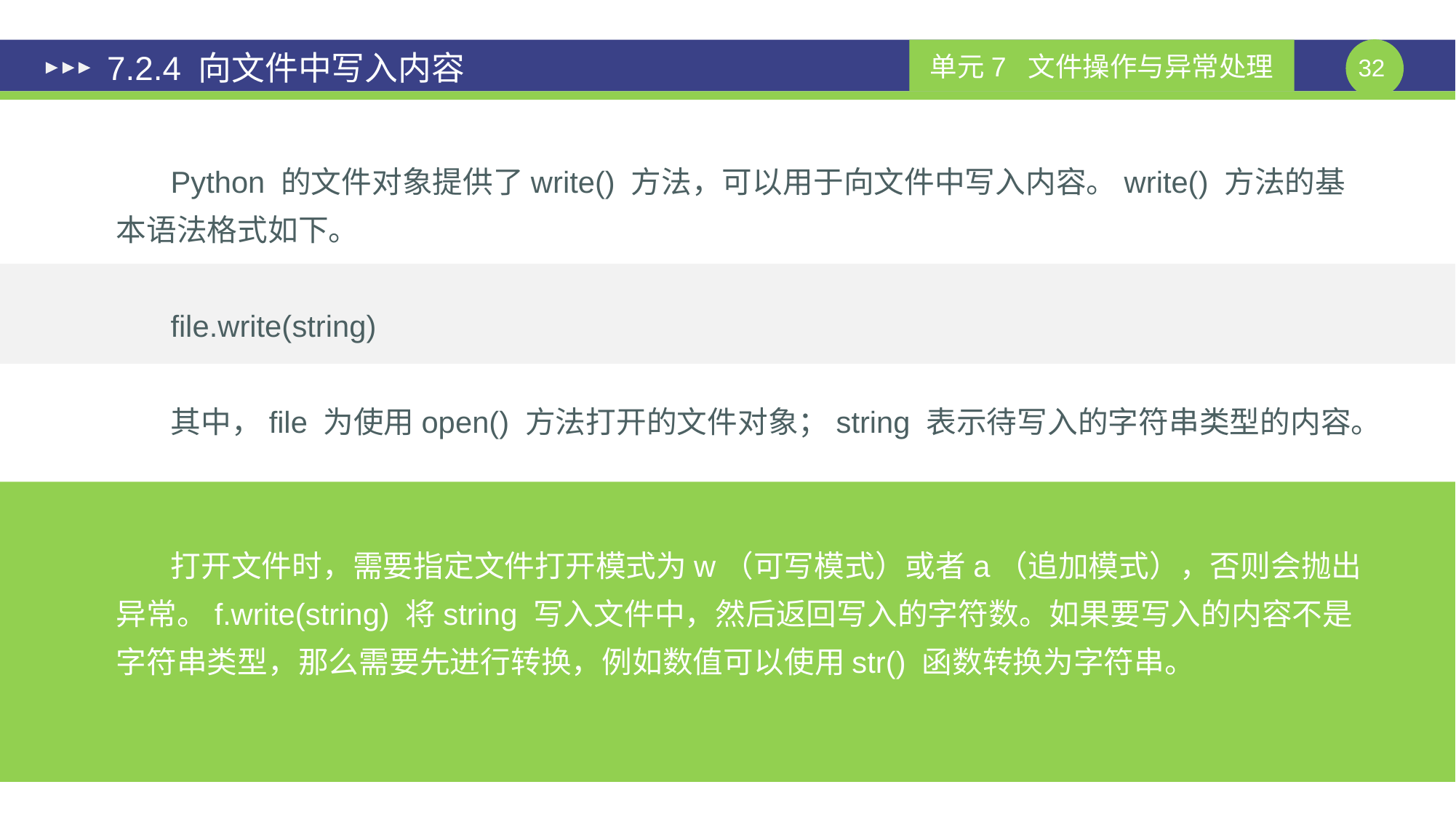

# 7.2.4 向文件中写入内容
Python 的文件对象提供了write() 方法，可以用于向文件中写入内容。write() 方法的基本语法格式如下。

file.write(string)

其中，file 为使用open() 方法打开的文件对象；string 表示待写入的字符串类型的内容。

打开文件时，需要指定文件打开模式为w（可写模式）或者a（追加模式），否则会抛出异常。f.write(string) 将string 写入文件中，然后返回写入的字符数。如果要写入的内容不是字符串类型，那么需要先进行转换，例如数值可以使用str() 函数转换为字符串。